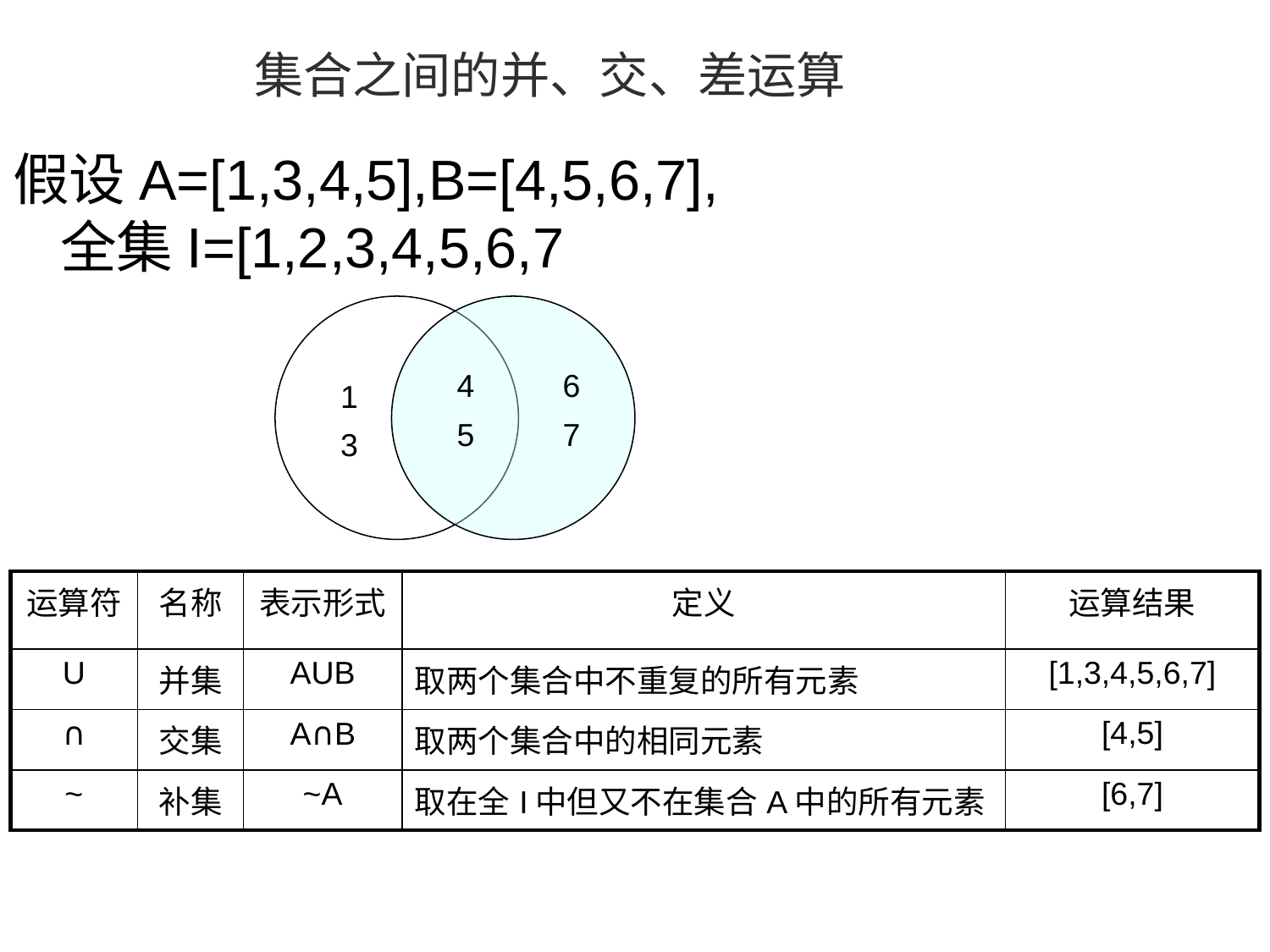

# 集合之间的并、交、差运算
假设A=[1,3,4,5],B=[4,5,6,7],
全集I=[1,2,3,4,5,6,7

4
5
6
7
1
3
| 运算符 | 名称 | 表示形式 | 定义 | 运算结果 |
| --- | --- | --- | --- | --- |
| U | 并集 | AUB | 取两个集合中不重复的所有元素 | [1,3,4,5,6,7] |
| ∩ | 交集 | A∩B | 取两个集合中的相同元素 | [4,5] |
| ~ | 补集 | ~A | 取在全I中但又不在集合A中的所有元素 | [6,7] |